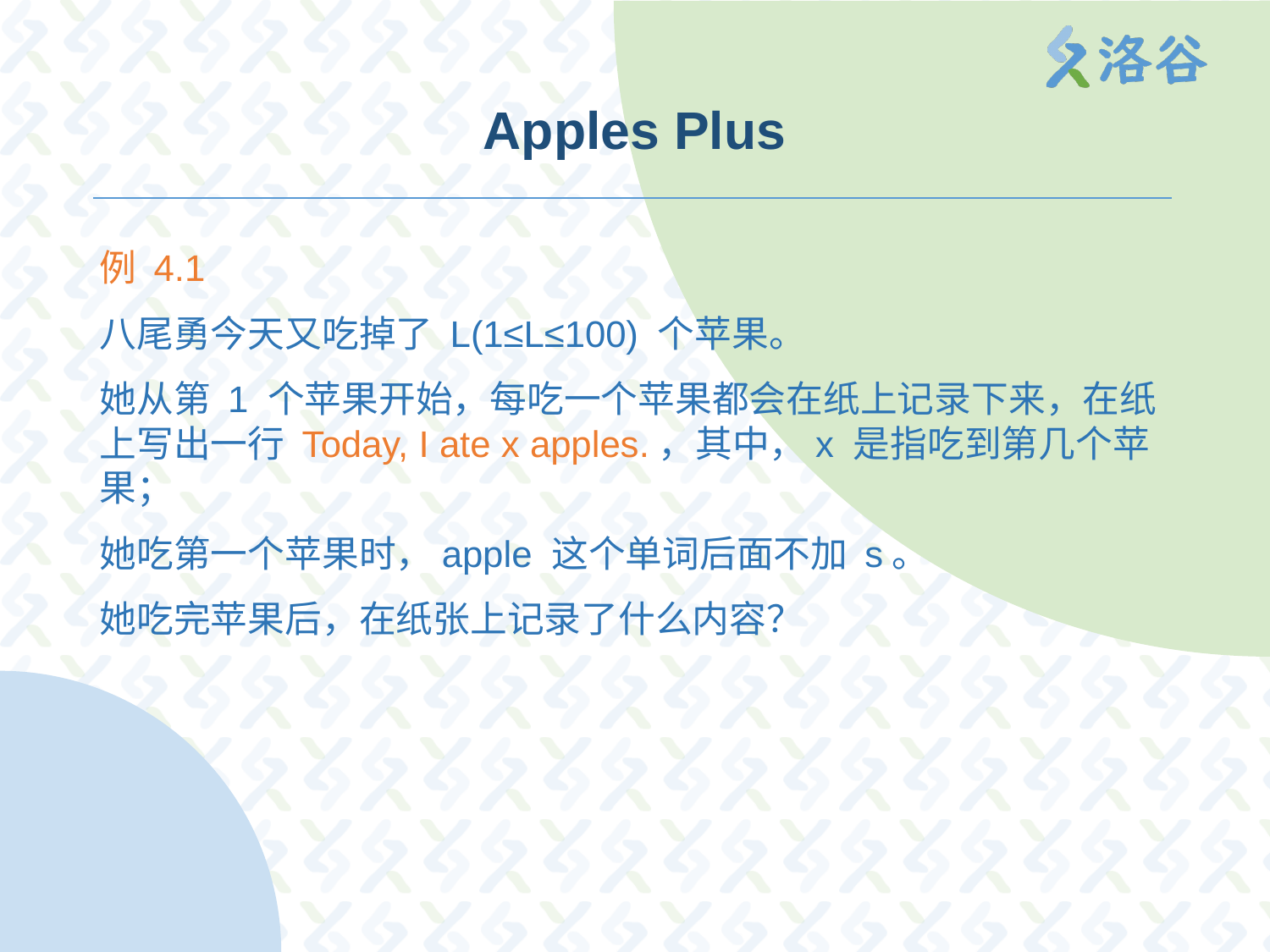

# Apples Plus
例 4.1
八尾勇今天又吃掉了 L(1≤L≤100) 个苹果。
她从第 1 个苹果开始，每吃一个苹果都会在纸上记录下来，在纸上写出一行 Today, I ate x apples.，其中，x 是指吃到第几个苹果；
她吃第一个苹果时，apple 这个单词后面不加 s。
她吃完苹果后，在纸张上记录了什么内容？